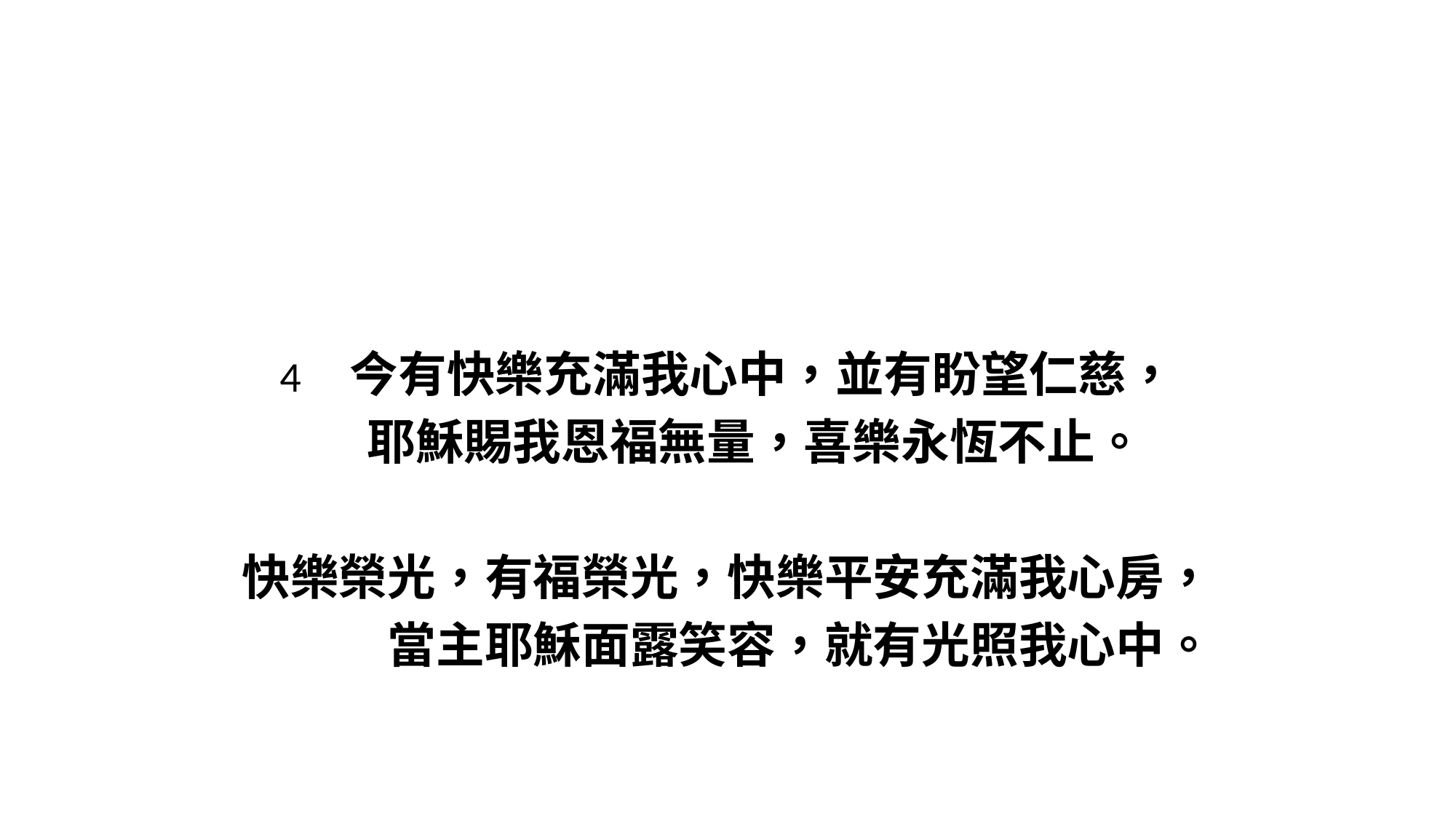

#

4    今有快樂充滿我心中，並有盼望仁慈，
    耶穌賜我恩福無量，喜樂永恆不止。

快樂榮光，有福榮光，快樂平安充滿我心房，
　　　當主耶穌面露笑容，就有光照我心中。